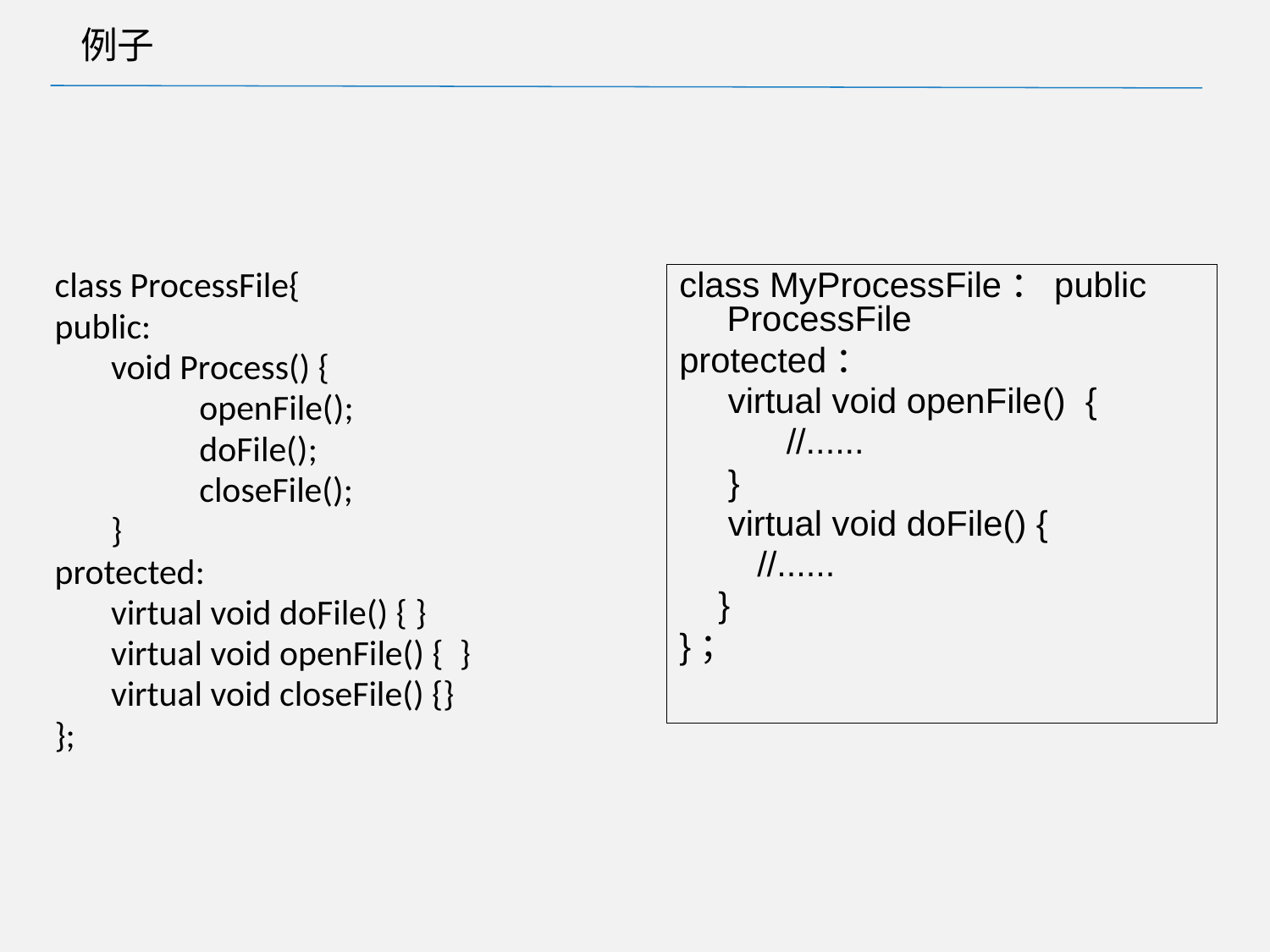

# 例子
class ProcessFile{
public:
       void Process() {
                  openFile();
                  doFile();
                  closeFile();
       }
protected:
       virtual void doFile() { }
       virtual void openFile() {  }
       virtual void closeFile() {}
};
class MyProcessFile：public ProcessFile
protected：
     virtual void openFile()  {
           //......
     }
     virtual void doFile() {
        //......
    }
}；